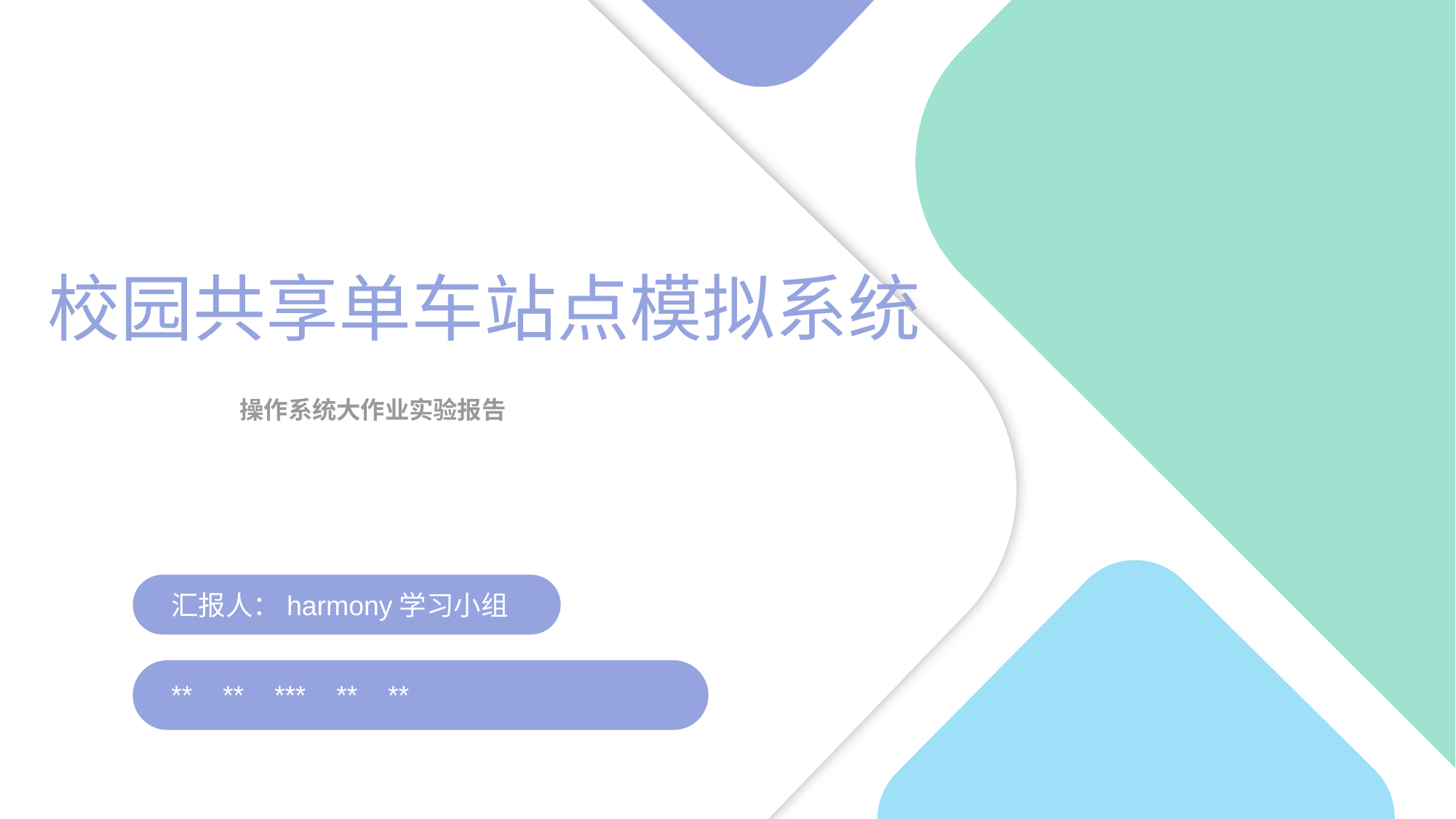

校园共享单车站点模拟系统
操作系统大作业实验报告

汇报人：harmony学习小组

**    **    ***    **    **